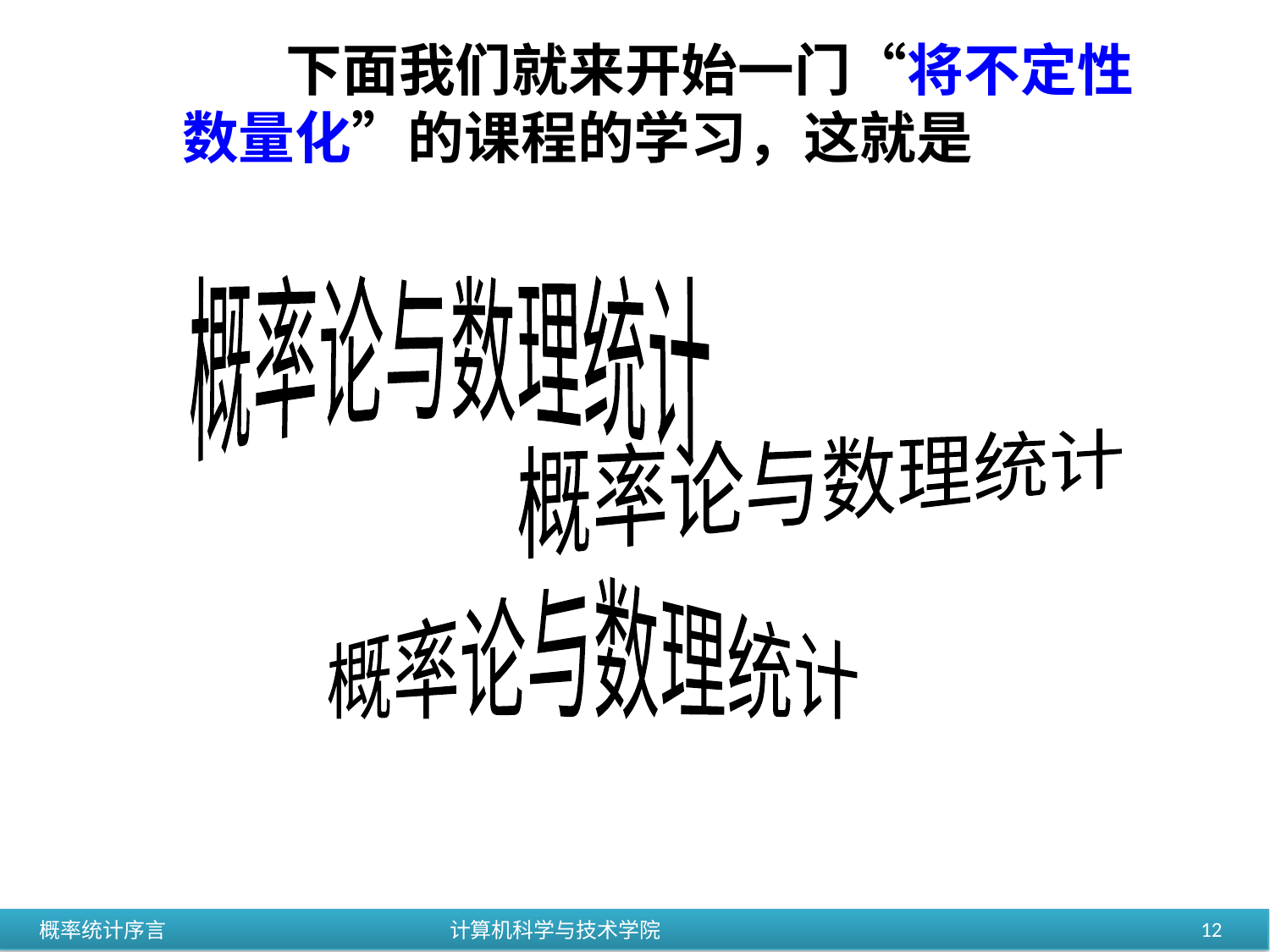

下面我们就来开始一门“将不定性数量化”的课程的学习，这就是
概率论与数理统计
概率论与数理统计
概率论与数理统计